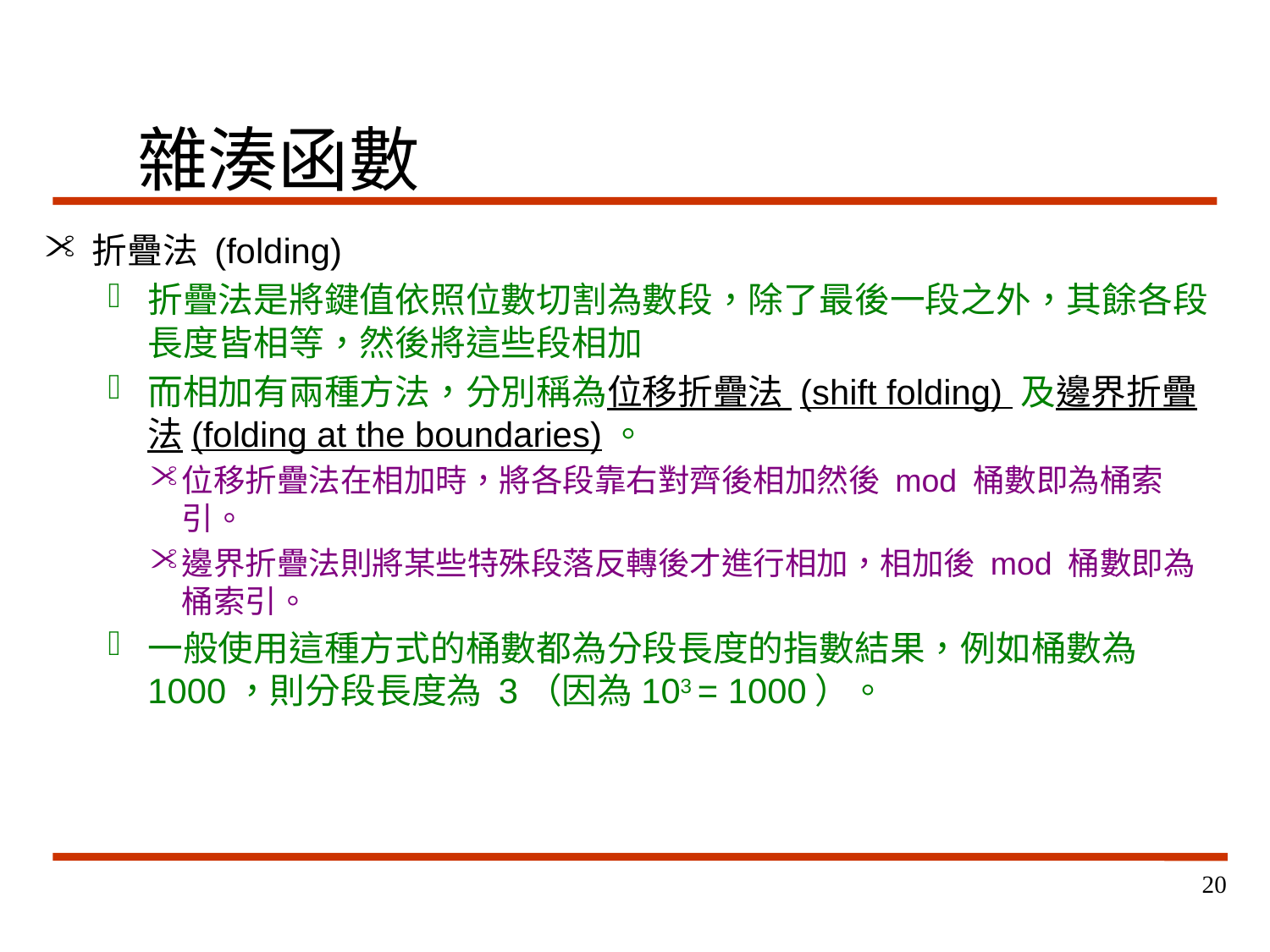

# 雜湊函數
折疊法 (folding)
折疊法是將鍵值依照位數切割為數段，除了最後一段之外，其餘各段長度皆相等，然後將這些段相加
而相加有兩種方法，分別稱為位移折疊法 (shift folding) 及邊界折疊法(folding at the boundaries)。
位移折疊法在相加時，將各段靠右對齊後相加然後 mod 桶數即為桶索引。
邊界折疊法則將某些特殊段落反轉後才進行相加，相加後 mod 桶數即為桶索引。
一般使用這種方式的桶數都為分段長度的指數結果，例如桶數為1000，則分段長度為 3（因為103 = 1000）。
20